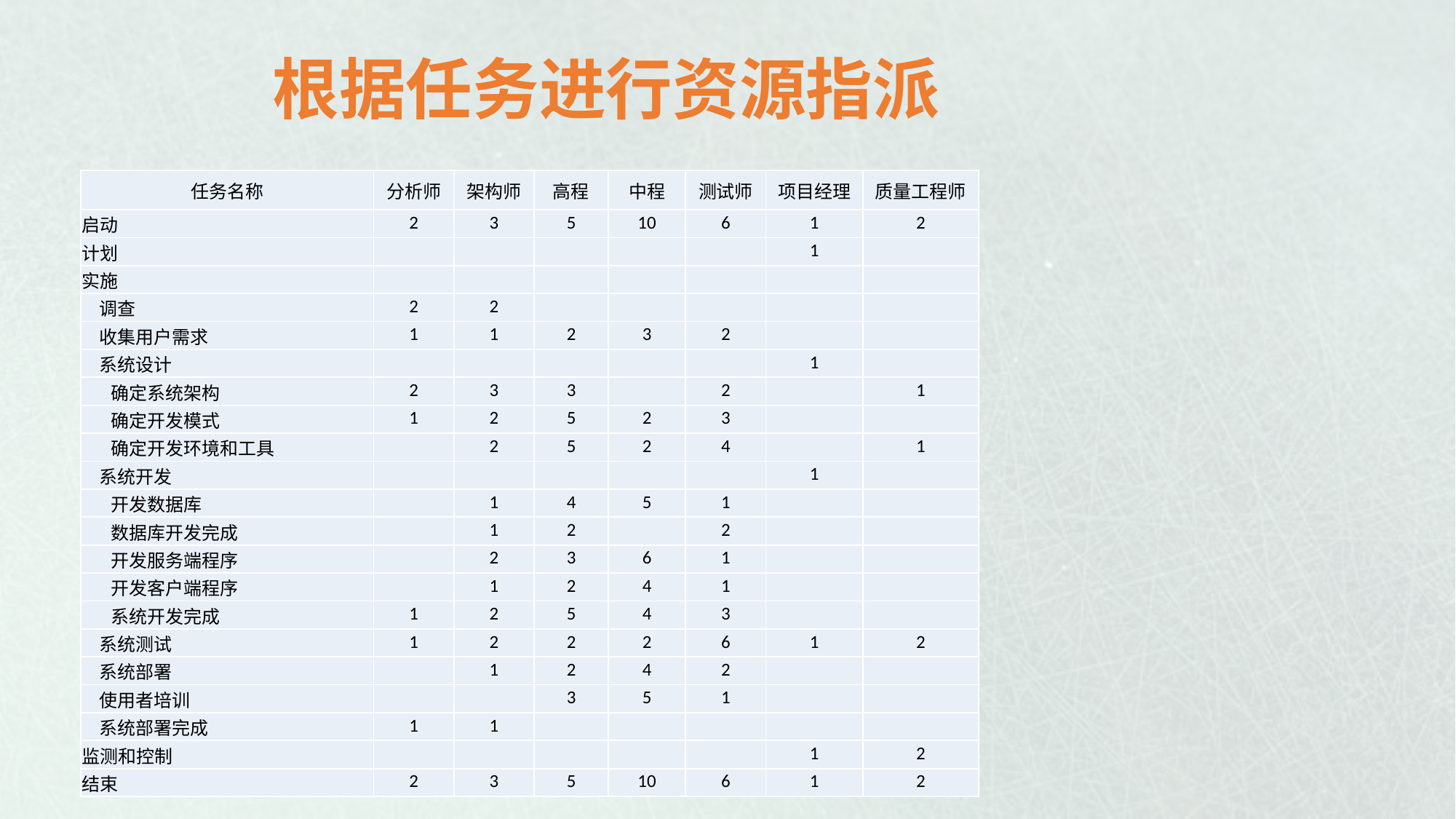

# 根据任务进行资源指派
| 任务名称 | 分析师 | 架构师 | 高程 | 中程 | 测试师 | 项目经理 | 质量工程师 |
| --- | --- | --- | --- | --- | --- | --- | --- |
| 启动 | 2 | 3 | 5 | 10 | 6 | 1 | 2 |
| 计划 |  |  |  |  |  | 1 |  |
| 实施 |  |  |  |  |  |  |  |
| 调查 | 2 | 2 |  |  |  |  |  |
| 收集用户需求 | 1 | 1 | 2 | 3 | 2 |  |  |
| 系统设计 |  |  |  |  |  | 1 |  |
| 确定系统架构 | 2 | 3 | 3 |  | 2 |  | 1 |
| 确定开发模式 | 1 | 2 | 5 | 2 | 3 |  |  |
| 确定开发环境和工具 |  | 2 | 5 | 2 | 4 |  | 1 |
| 系统开发 |  |  |  |  |  | 1 |  |
| 开发数据库 |  | 1 | 4 | 5 | 1 |  |  |
| 数据库开发完成 |  | 1 | 2 |  | 2 |  |  |
| 开发服务端程序 |  | 2 | 3 | 6 | 1 |  |  |
| 开发客户端程序 |  | 1 | 2 | 4 | 1 |  |  |
| 系统开发完成 | 1 | 2 | 5 | 4 | 3 |  |  |
| 系统测试 | 1 | 2 | 2 | 2 | 6 | 1 | 2 |
| 系统部署 |  | 1 | 2 | 4 | 2 |  |  |
| 使用者培训 |  |  | 3 | 5 | 1 |  |  |
| 系统部署完成 | 1 | 1 |  |  |  |  |  |
| 监测和控制 |  |  |  |  |  | 1 | 2 |
| 结束 | 2 | 3 | 5 | 10 | 6 | 1 | 2 |